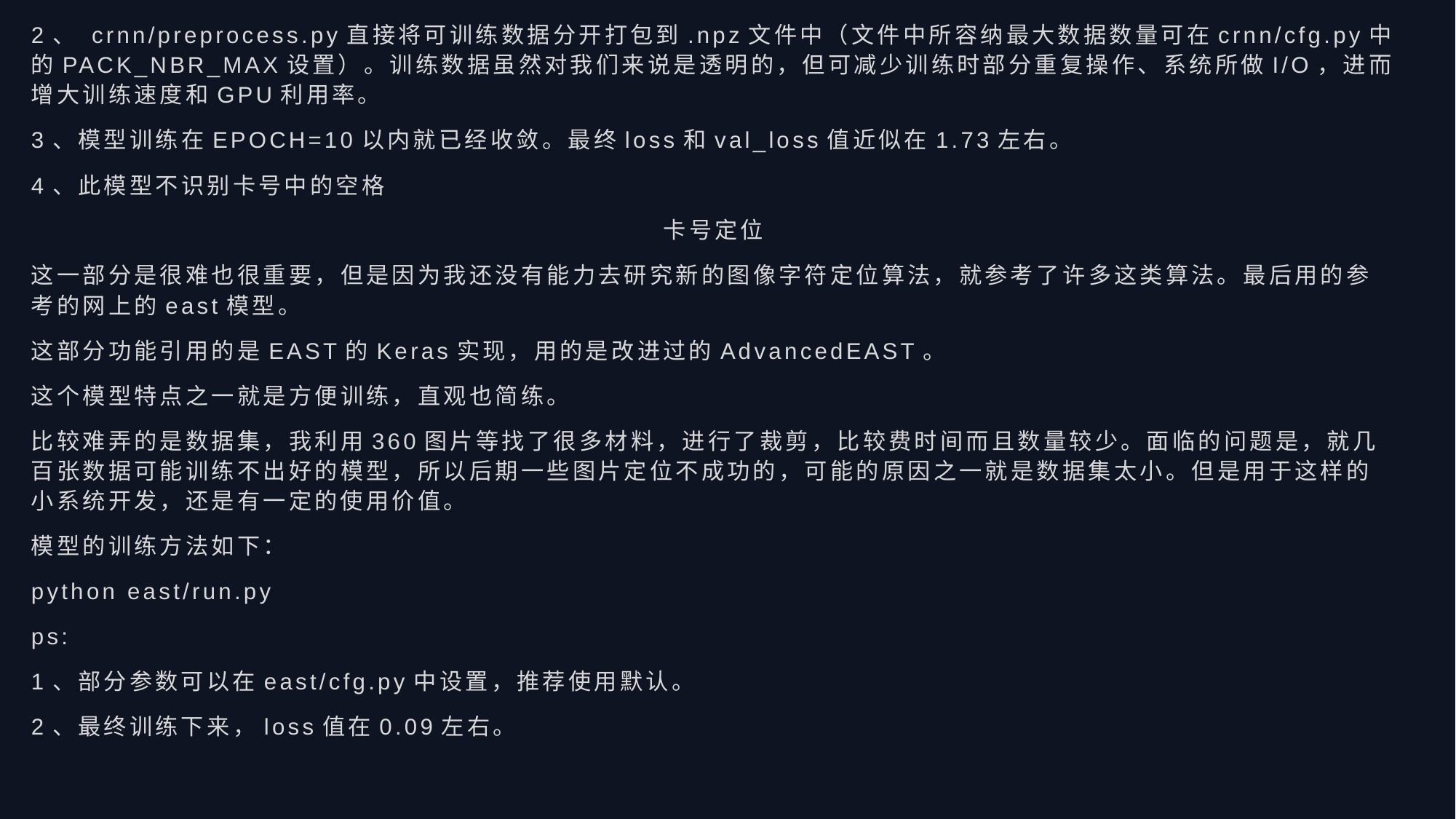

2、 crnn/preprocess.py直接将可训练数据分开打包到.npz文件中（文件中所容纳最大数据数量可在crnn/cfg.py中的PACK_NBR_MAX设置）。训练数据虽然对我们来说是透明的，但可减少训练时部分重复操作、系统所做I/O，进而增大训练速度和GPU利用率。
3、模型训练在EPOCH=10以内就已经收敛。最终loss和val_loss值近似在1.73左右。
4、此模型不识别卡号中的空格
卡号定位
这一部分是很难也很重要，但是因为我还没有能力去研究新的图像字符定位算法，就参考了许多这类算法。最后用的参考的网上的east模型。
这部分功能引用的是EAST的Keras实现，用的是改进过的AdvancedEAST。
这个模型特点之一就是方便训练，直观也简练。
比较难弄的是数据集，我利用360图片等找了很多材料，进行了裁剪，比较费时间而且数量较少。面临的问题是，就几百张数据可能训练不出好的模型，所以后期一些图片定位不成功的，可能的原因之一就是数据集太小。但是用于这样的小系统开发，还是有一定的使用价值。
模型的训练方法如下：
python east/run.py
ps:
1、部分参数可以在east/cfg.py中设置，推荐使用默认。
2、最终训练下来，loss值在0.09左右。